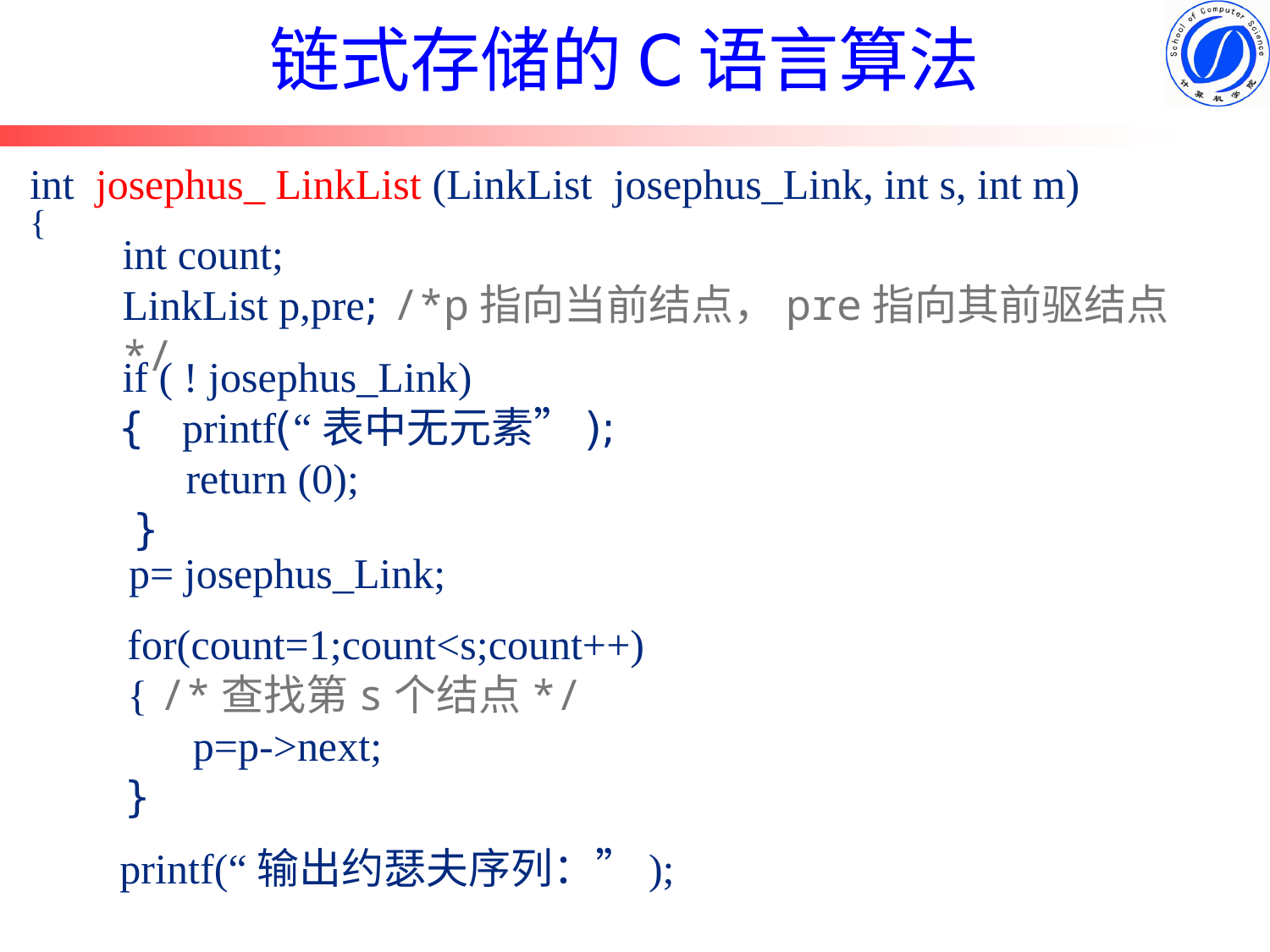

# 链式存储的C语言算法
int  josephus_ LinkList (LinkList  josephus_Link, int s, int m)
{
int count;
LinkList p,pre; /*p指向当前结点，pre指向其前驱结点*/
if ( ! josephus_Link)
{   printf(“表中无元素”);
      return (0);
 }
p= josephus_Link;
for(count=1;count<s;count++)
{ /*查找第s个结点*/
     p=p->next;
}
printf(“输出约瑟夫序列：”);